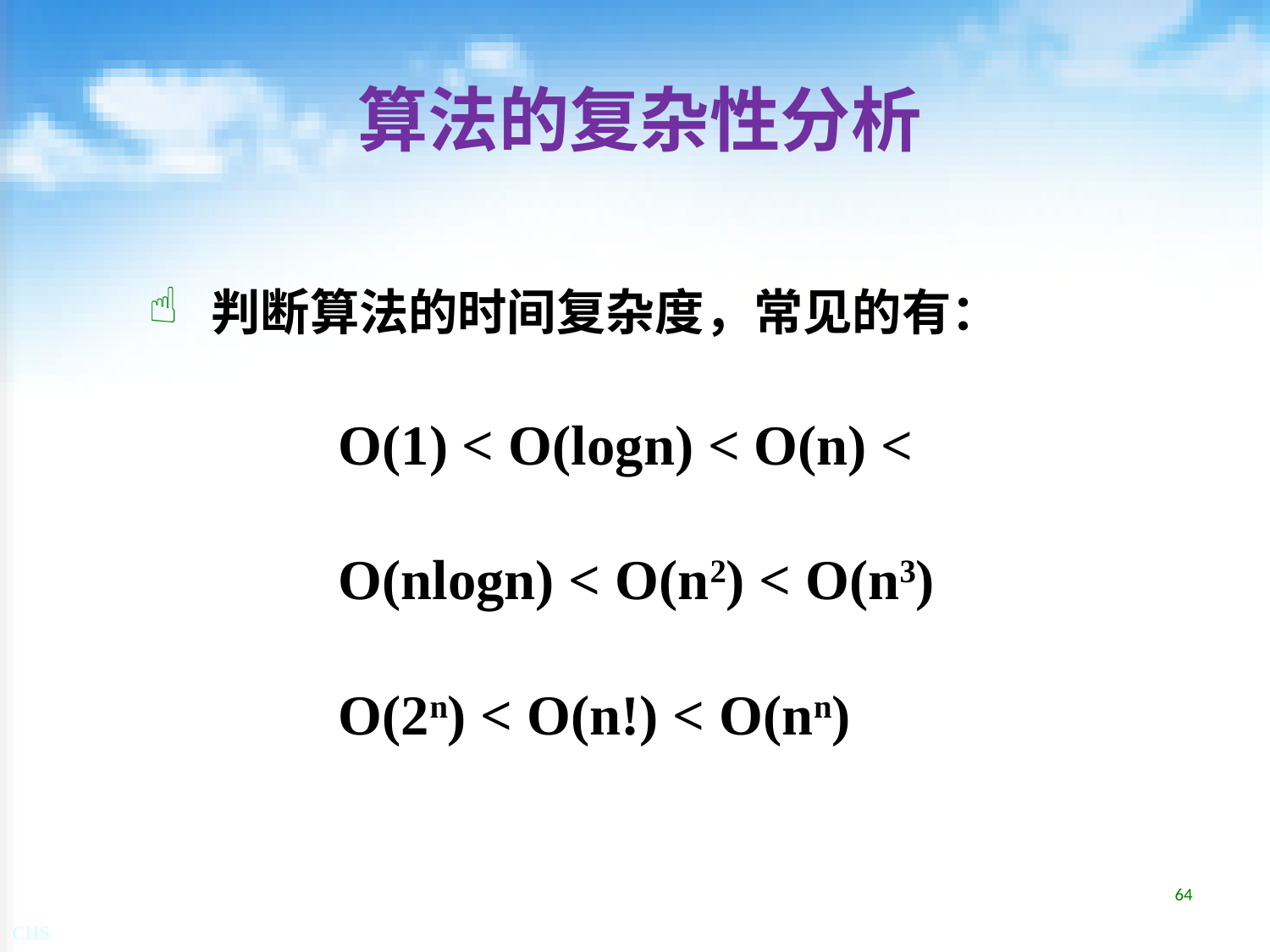

# 算法的复杂性分析
判断算法的时间复杂度，常见的有：
		O(1) < O(logn) < O(n) <
		O(nlogn) < O(n2) < O(n3)
		O(2n) < O(n!) < O(nn)
64